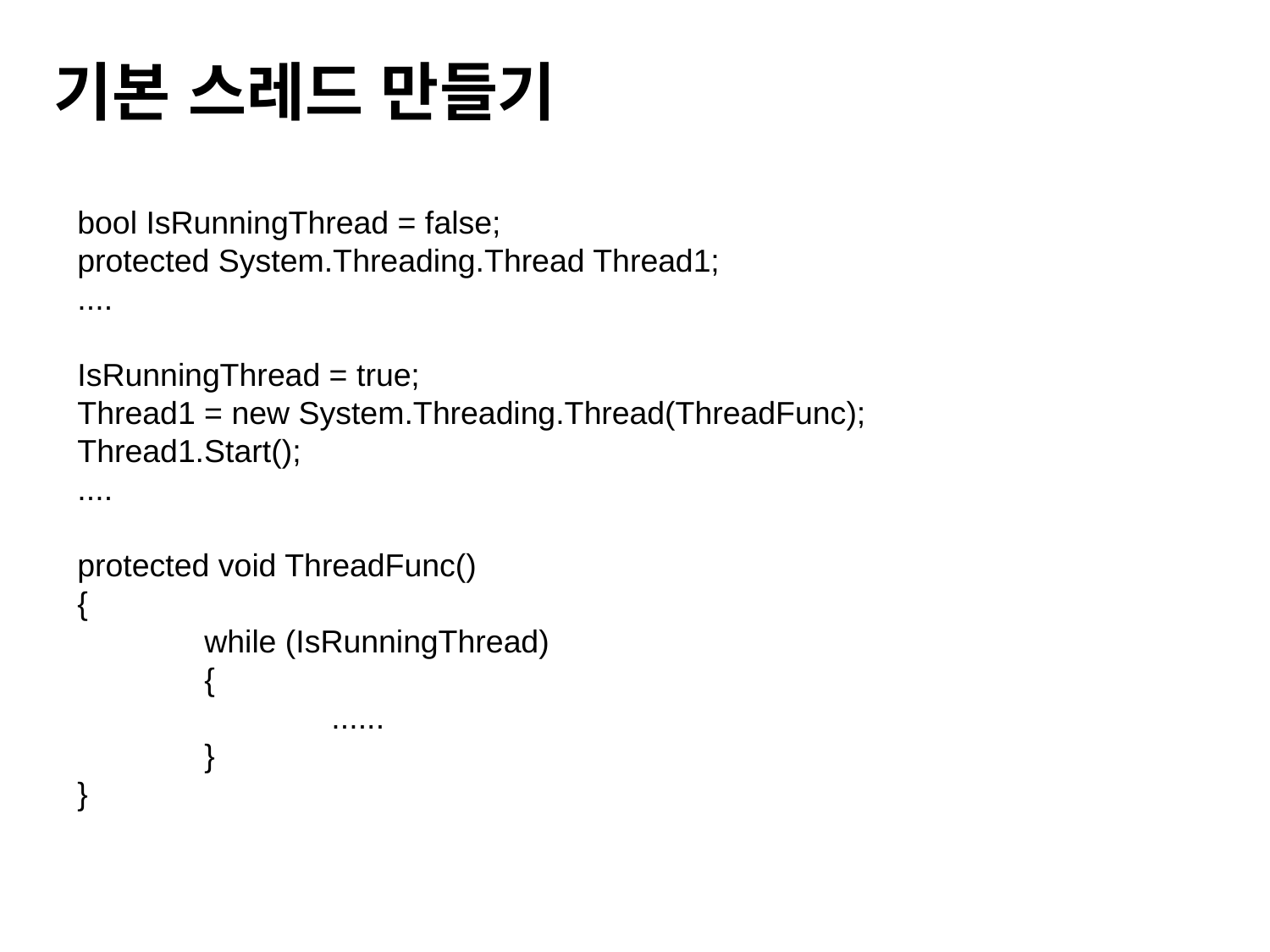

기본 스레드 만들기
bool IsRunningThread = false;
protected System.Threading.Thread Thread1;
....

IsRunningThread = true;
Thread1 = new System.Threading.Thread(ThreadFunc);
Thread1.Start();
....

protected void ThreadFunc()
{
	while (IsRunningThread)
	{
		......
	}
}